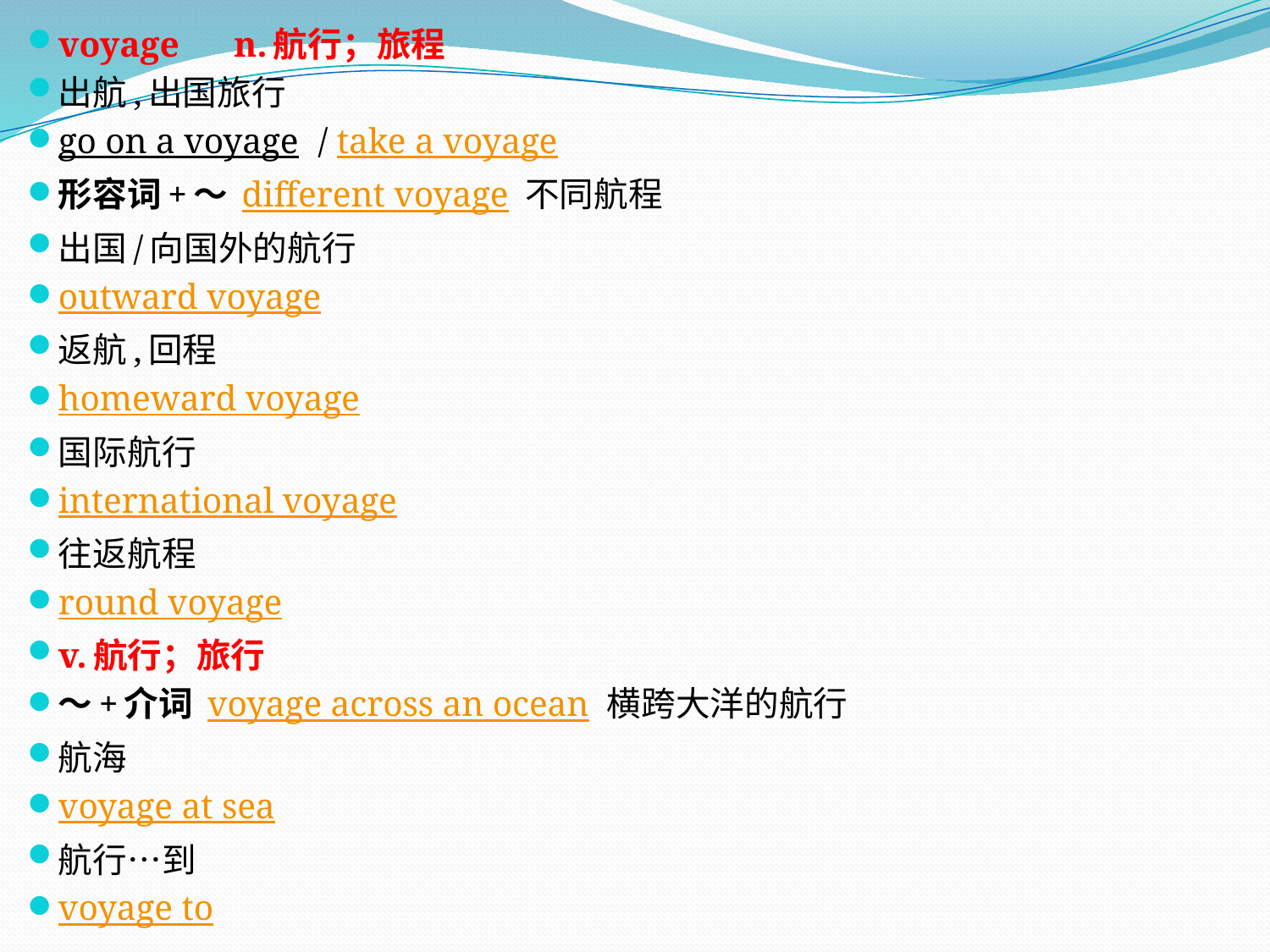

voyage　 n.航行；旅程
出航,出国旅行
go on a voyage  / take a voyage
形容词+～ different voyage 不同航程
出国/向国外的航行
outward voyage
返航,回程
homeward voyage
国际航行
international voyage
往返航程
round voyage
v.航行；旅行
～+介词 voyage across an ocean 横跨大洋的航行
航海
voyage at sea
航行…到
voyage to